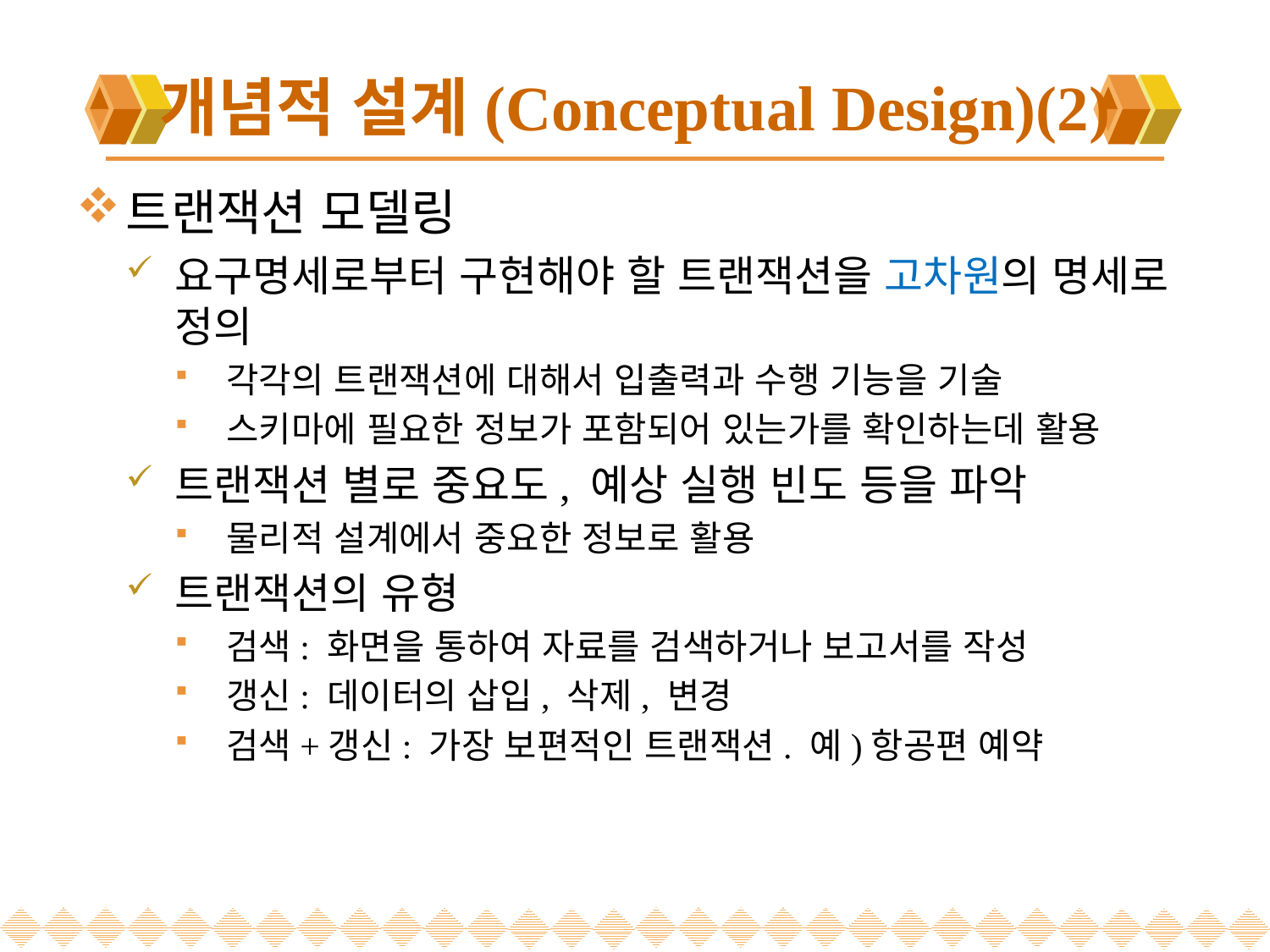

# 개념적 설계(Conceptual Design)(2)
트랜잭션 모델링
요구명세로부터 구현해야 할 트랜잭션을 고차원의 명세로 정의
각각의 트랜잭션에 대해서 입출력과 수행 기능을 기술
스키마에 필요한 정보가 포함되어 있는가를 확인하는데 활용
트랜잭션 별로 중요도, 예상 실행 빈도 등을 파악
물리적 설계에서 중요한 정보로 활용
트랜잭션의 유형
검색: 화면을 통하여 자료를 검색하거나 보고서를 작성
갱신: 데이터의 삽입, 삭제, 변경
검색+갱신: 가장 보편적인 트랜잭션. 예)항공편 예약